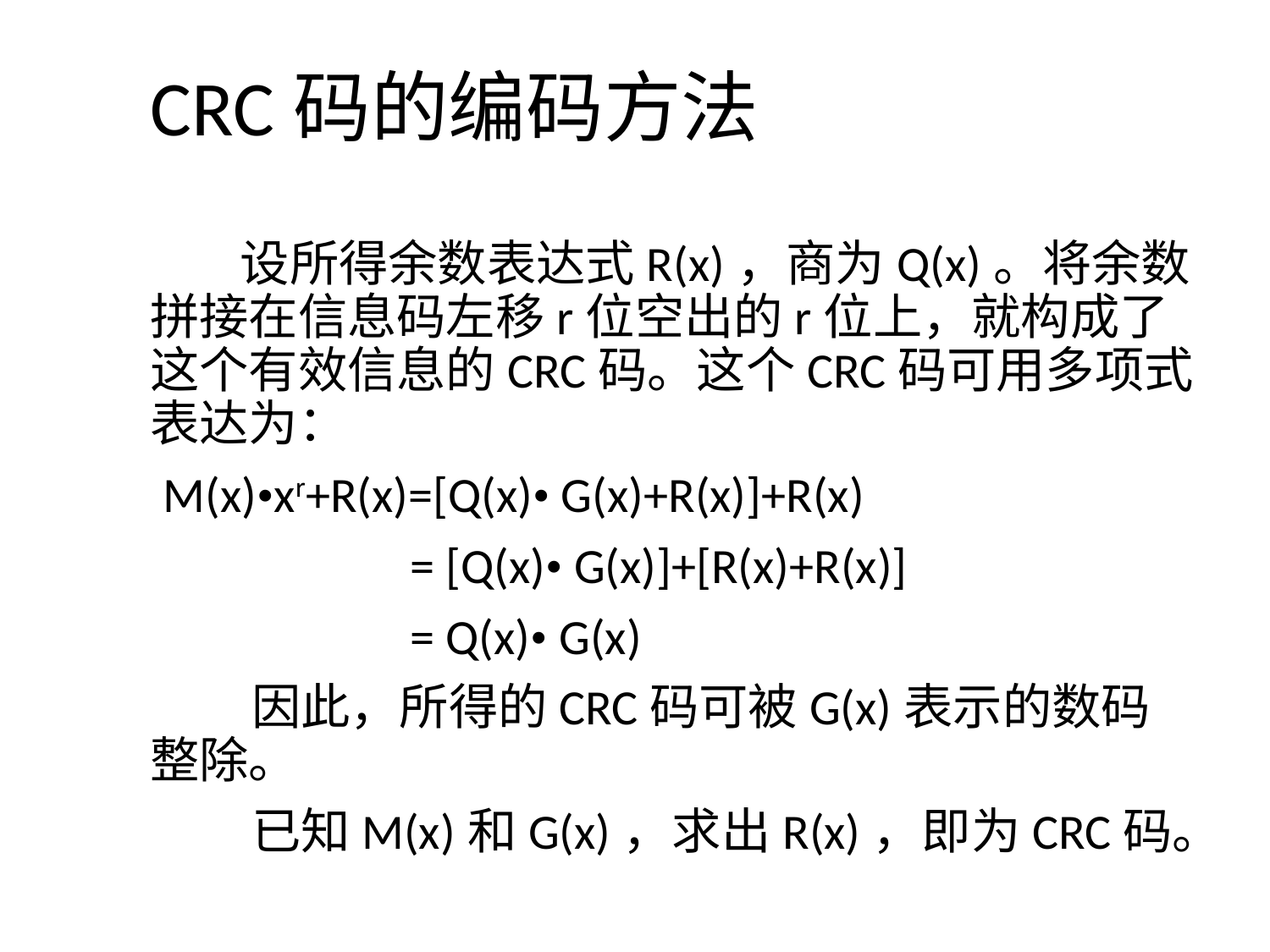

# CRC码的编码方法
          设所得余数表达式R(x)，商为Q(x)。将余数拼接在信息码左移r位空出的r位上，就构成了这个有效信息的CRC码。这个CRC码可用多项式表达为：
    M(x)•xr+R(x)=[Q(x)• G(x)+R(x)]+R(x)
                          = [Q(x)• G(x)]+[R(x)+R(x)]
                          = Q(x)• G(x)
           因此，所得的CRC码可被G(x)表示的数码整除。
           已知M(x)和G(x)，求出R(x)，即为CRC码。